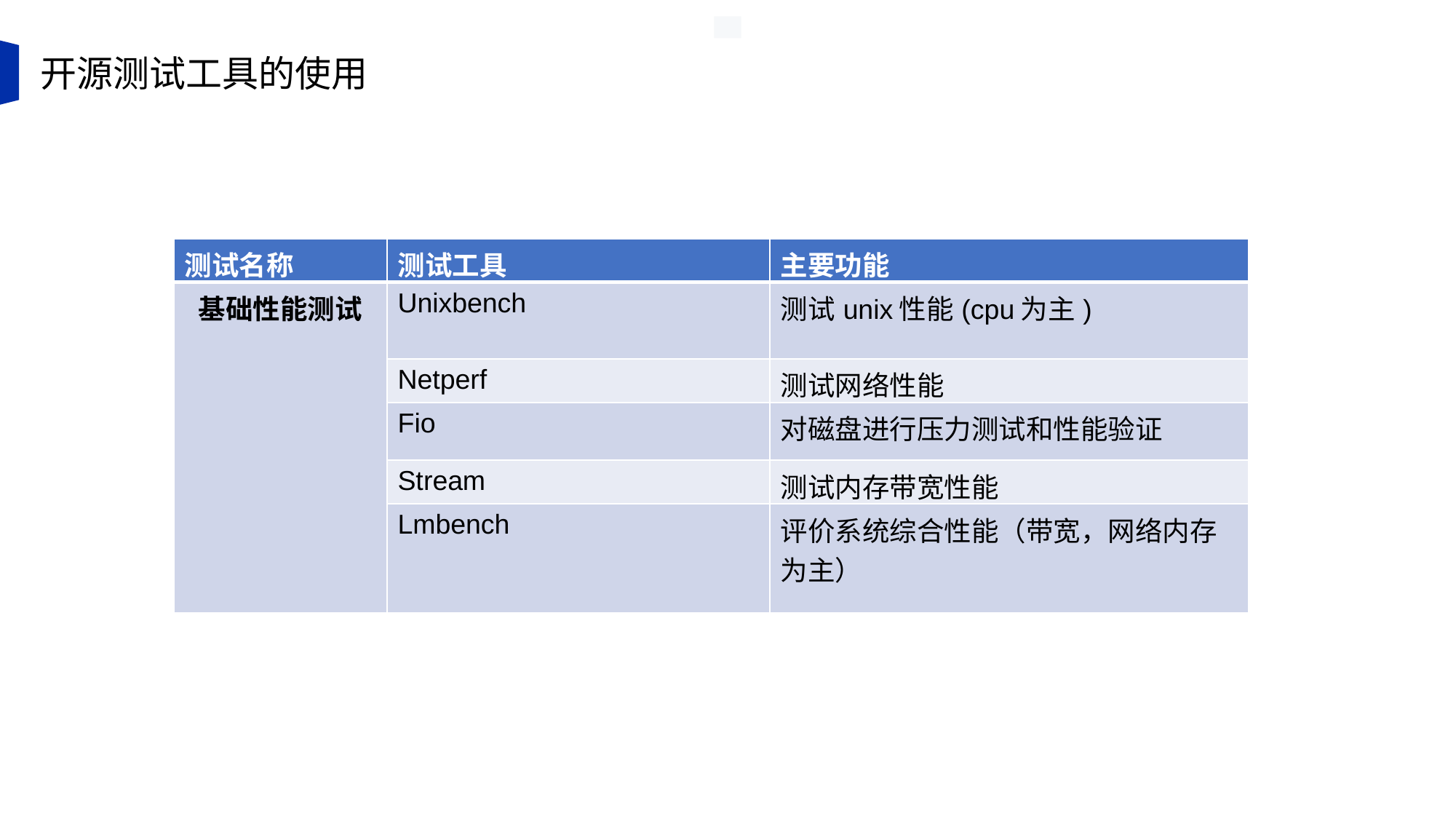

开源测试工具的使用

| 测试名称 | 测试工具 | 主要功能 |
| --- | --- | --- |
| 基础性能测试 | Unixbench | 测试unix性能(cpu为主) |
|  | Netperf | 测试网络性能 |
|  | Fio | 对磁盘进行压力测试和性能验证 |
|  | Stream | 测试内存带宽性能 |
|  | Lmbench | 评价系统综合性能（带宽，网络内存为主） |